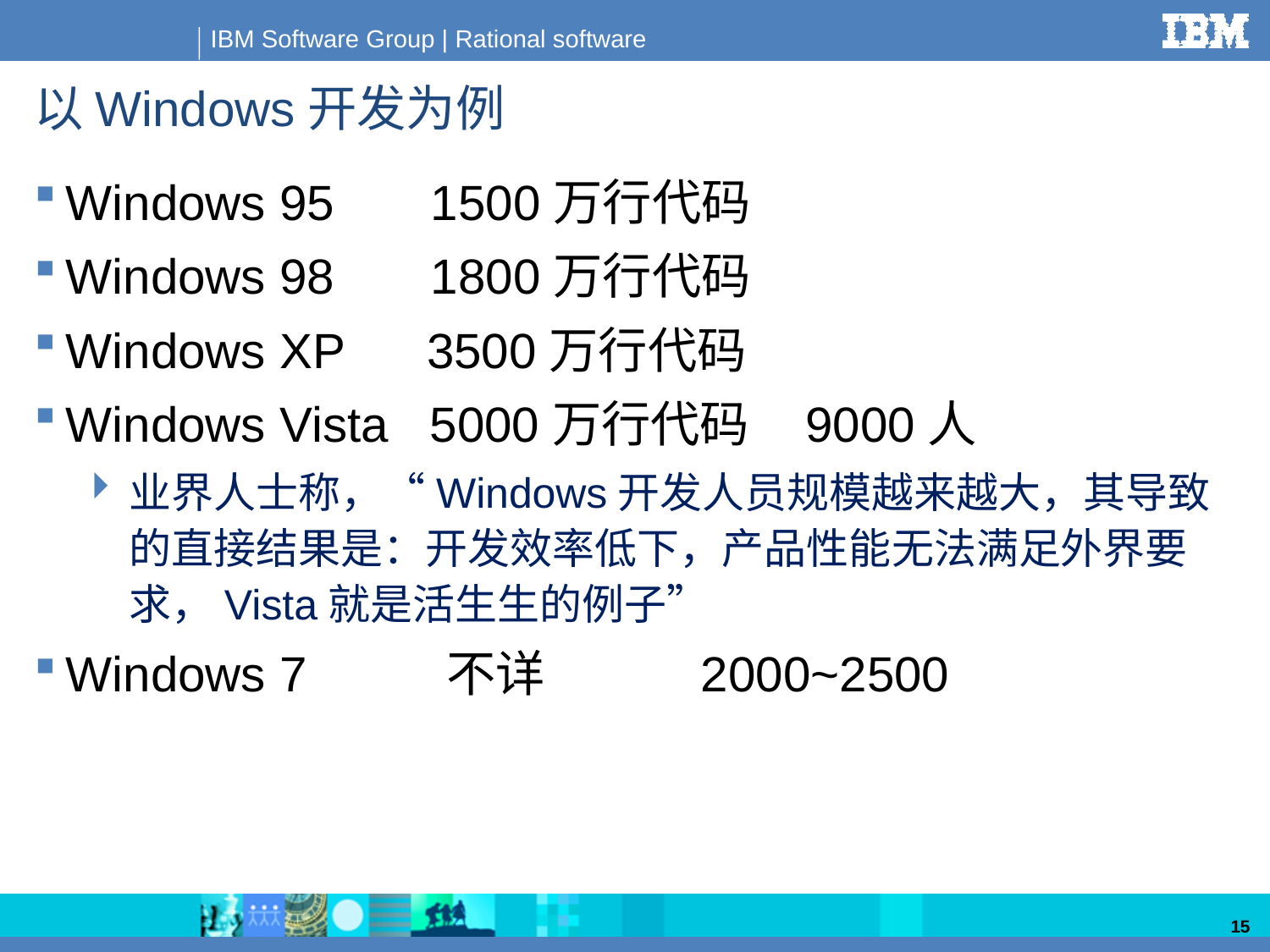

# 以Windows开发为例
Windows 95       1500万行代码
Windows 98       1800万行代码
Windows XP      3500万行代码
Windows Vista   5000万行代码    9000人
业界人士称，“Windows开发人员规模越来越大，其导致的直接结果是：开发效率低下，产品性能无法满足外界要求，Vista就是活生生的例子”
Windows 7		不详		2000~2500
15